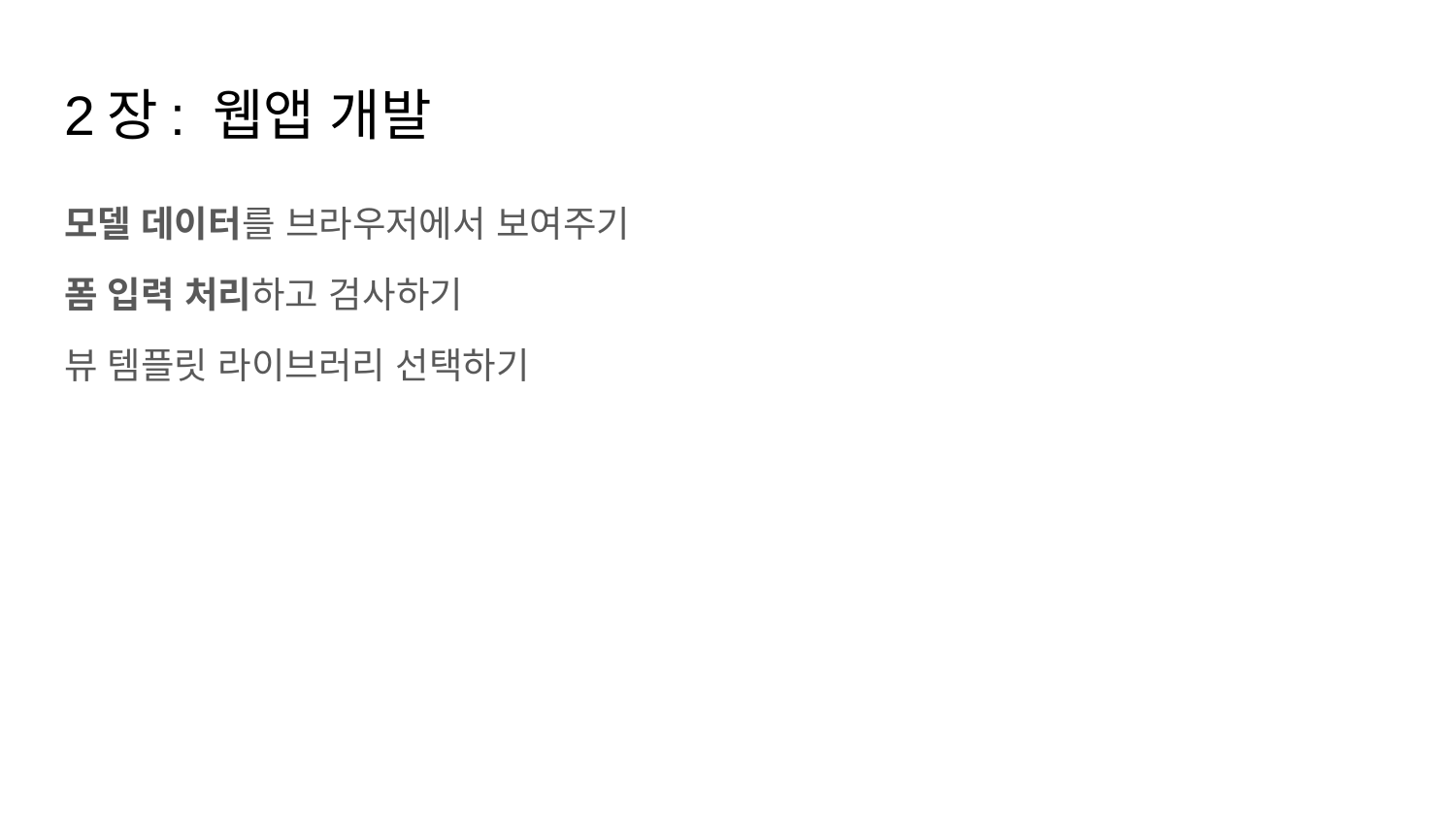

# 2장: 웹앱 개발
모델 데이터를 브라우저에서 보여주기
폼 입력 처리하고 검사하기
뷰 템플릿 라이브러리 선택하기